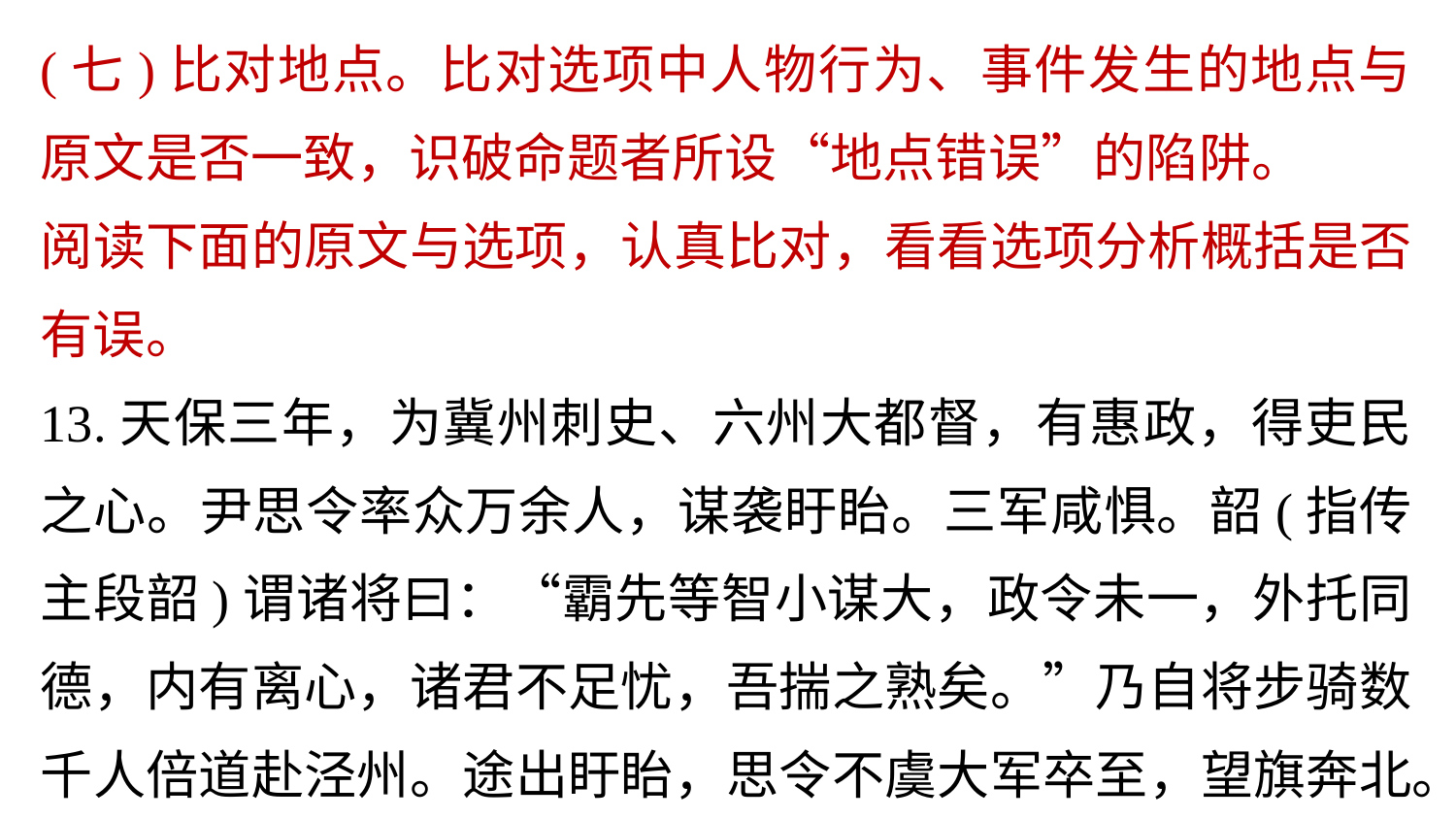

(七)比对地点。比对选项中人物行为、事件发生的地点与原文是否一致，识破命题者所设“地点错误”的陷阱。
阅读下面的原文与选项，认真比对，看看选项分析概括是否有误。
13.天保三年，为冀州刺史、六州大都督，有惠政，得吏民之心。尹思令率众万余人，谋袭盱眙。三军咸惧。韶(指传主段韶)谓诸将曰：“霸先等智小谋大，政令未一，外托同德，内有离心，诸君不足忧，吾揣之熟矣。”乃自将步骑数千人倍道赴泾州。途出盱眙，思令不虞大军卒至，望旗奔北。